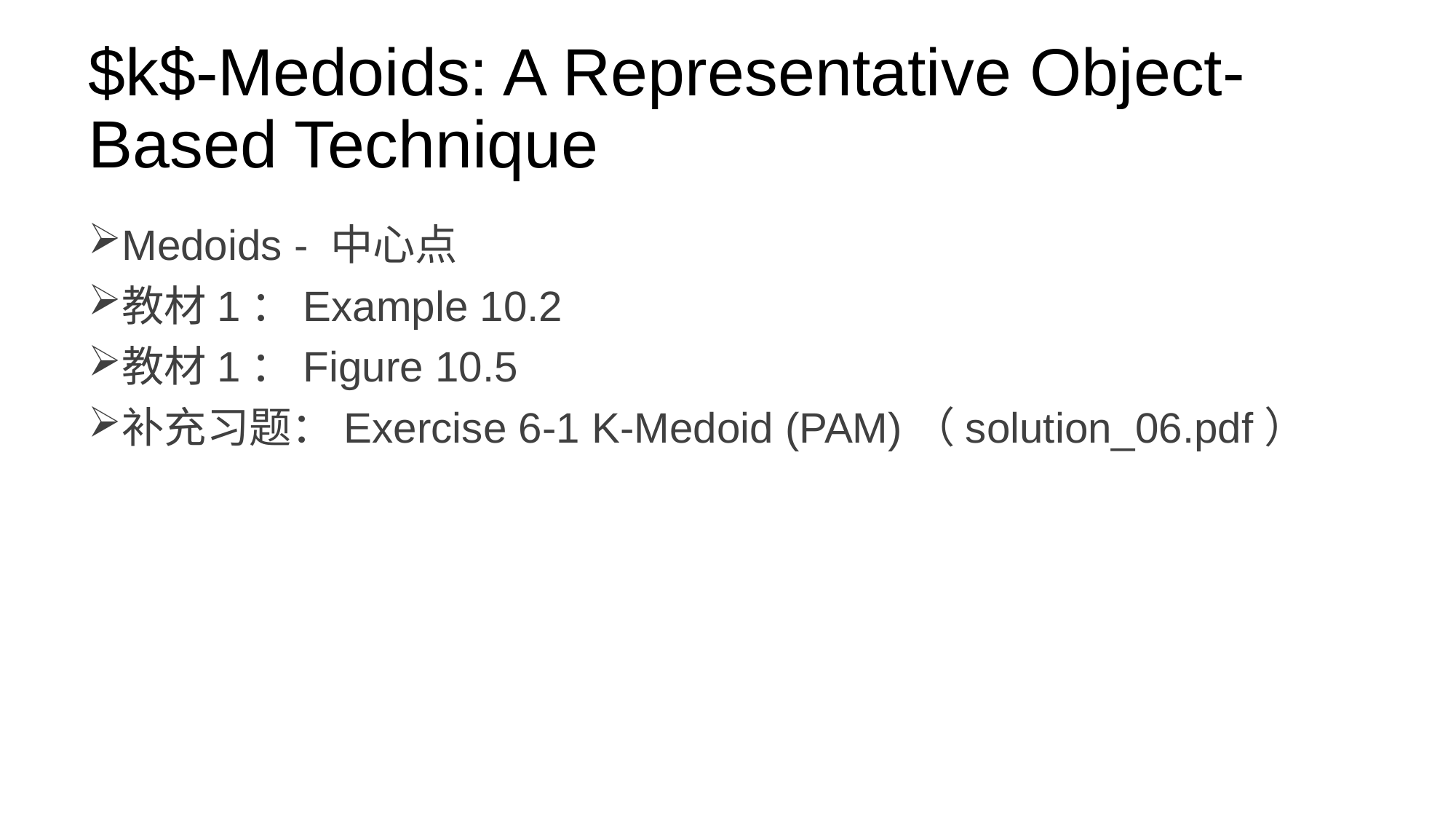

# $k$-Medoids: A Representative Object-Based Technique
Medoids - 中心点
教材1：Example 10.2
教材1：Figure 10.5
补充习题：Exercise 6-1 K-Medoid (PAM)（solution_06.pdf）